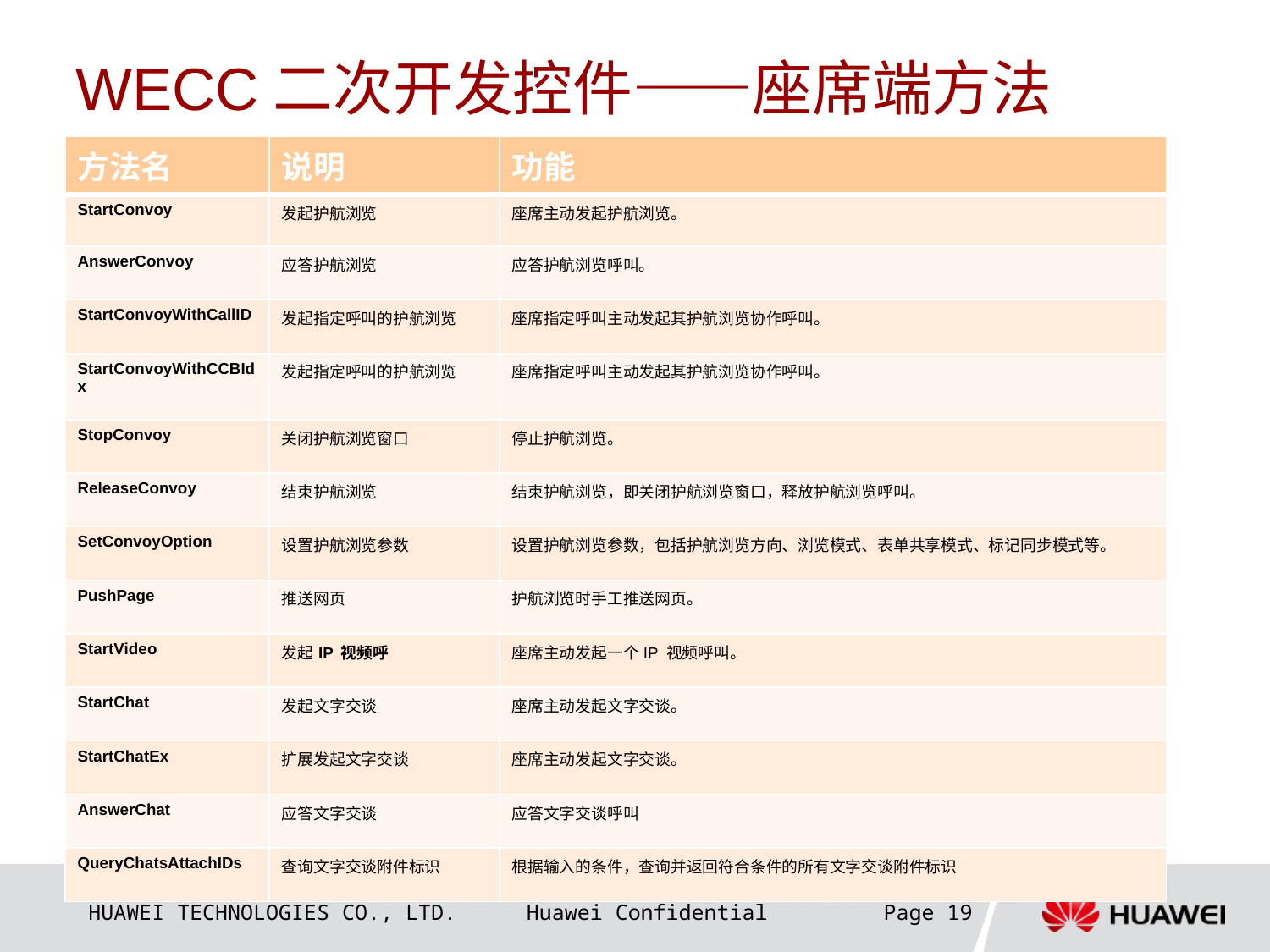

# WECC二次开发控件——座席端方法
| 方法名 | 说明 | 功能 |
| --- | --- | --- |
| StartConvoy | 发起护航浏览 | 座席主动发起护航浏览。 |
| AnswerConvoy | 应答护航浏览 | 应答护航浏览呼叫。 |
| StartConvoyWithCallID | 发起指定呼叫的护航浏览 | 座席指定呼叫主动发起其护航浏览协作呼叫。 |
| StartConvoyWithCCBIdx | 发起指定呼叫的护航浏览 | 座席指定呼叫主动发起其护航浏览协作呼叫。 |
| StopConvoy | 关闭护航浏览窗口 | 停止护航浏览。 |
| ReleaseConvoy | 结束护航浏览 | 结束护航浏览，即关闭护航浏览窗口，释放护航浏览呼叫。 |
| SetConvoyOption | 设置护航浏览参数 | 设置护航浏览参数，包括护航浏览方向、浏览模式、表单共享模式、标记同步模式等。 |
| PushPage | 推送网页 | 护航浏览时手工推送网页。 |
| StartVideo | 发起IP 视频呼 | 座席主动发起一个IP 视频呼叫。 |
| StartChat | 发起文字交谈 | 座席主动发起文字交谈。 |
| StartChatEx | 扩展发起文字交谈 | 座席主动发起文字交谈。 |
| AnswerChat | 应答文字交谈 | 应答文字交谈呼叫 |
| QueryChatsAttachIDs | 查询文字交谈附件标识 | 根据输入的条件，查询并返回符合条件的所有文字交谈附件标识 |
Page 19